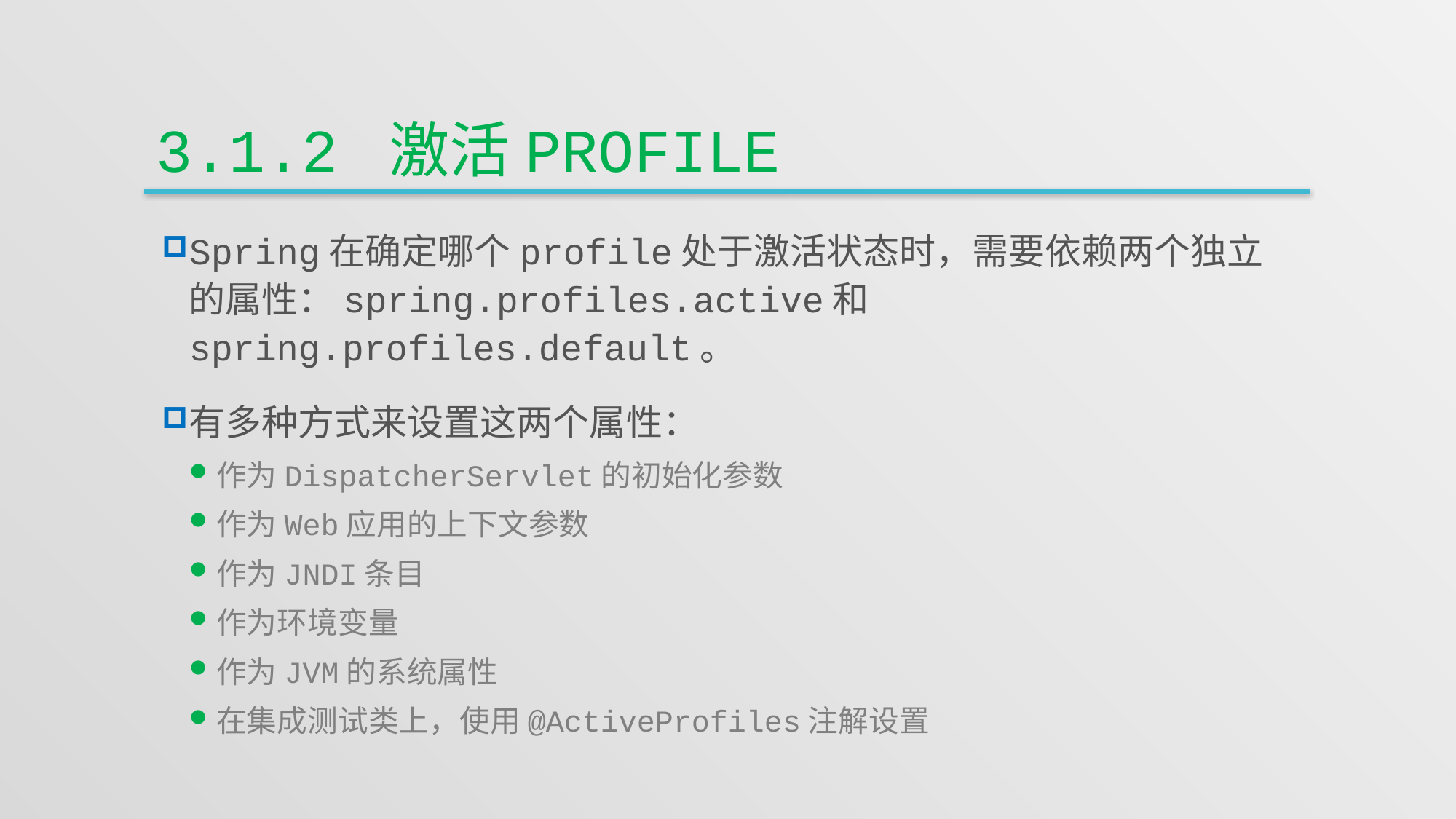

# 3.1.2 激活profile
Spring在确定哪个profile处于激活状态时，需要依赖两个独立的属性：spring.profiles.active和spring.profiles.default。
有多种方式来设置这两个属性：
作为DispatcherServlet的初始化参数
作为Web应用的上下文参数
作为JNDI条目
作为环境变量
作为JVM的系统属性
在集成测试类上，使用@ActiveProfiles注解设置